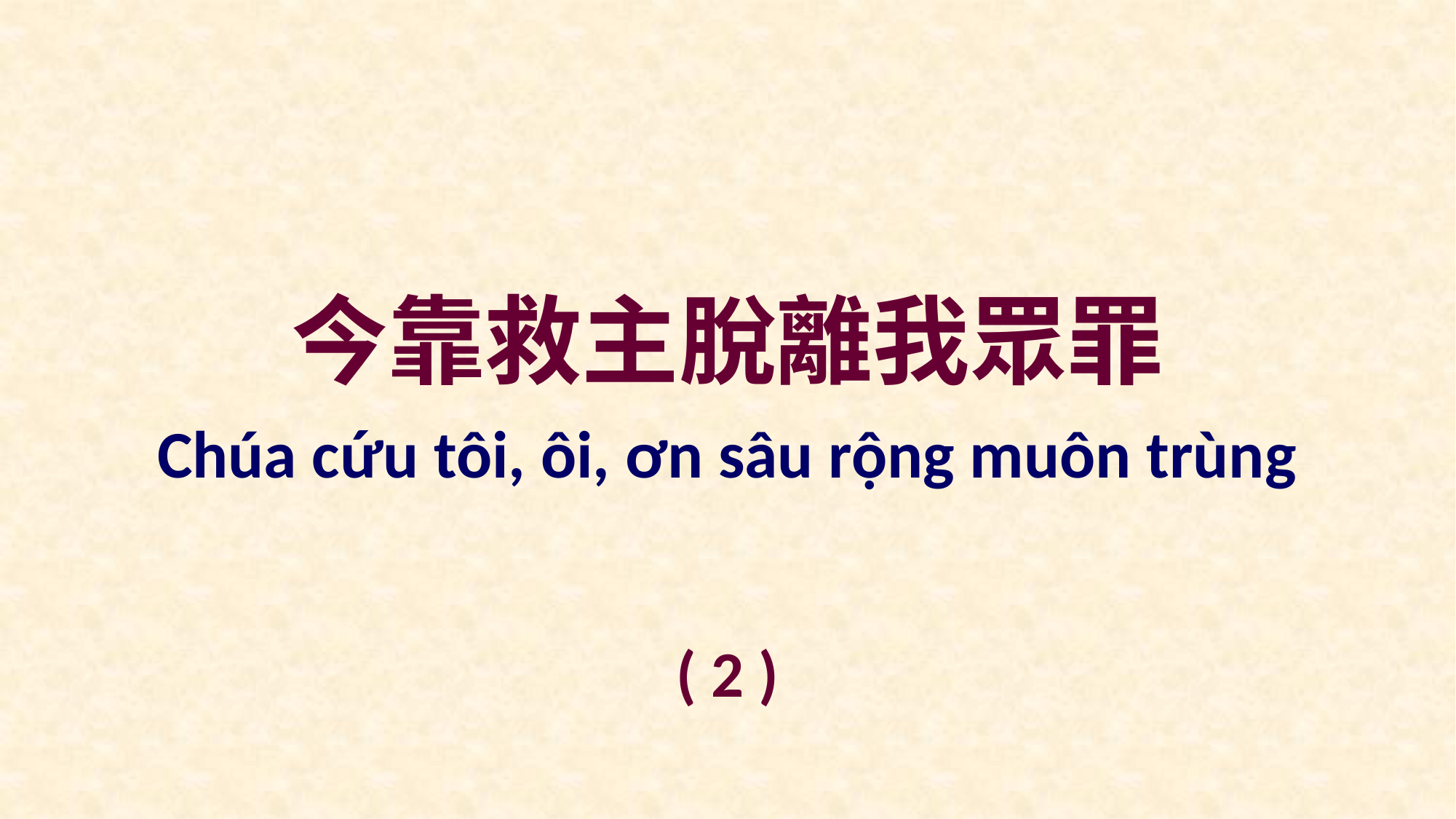

今靠救主脫離我眾罪
Chúa cứu tôi, ôi, ơn sâu rộng muôn trùng
( 2 )